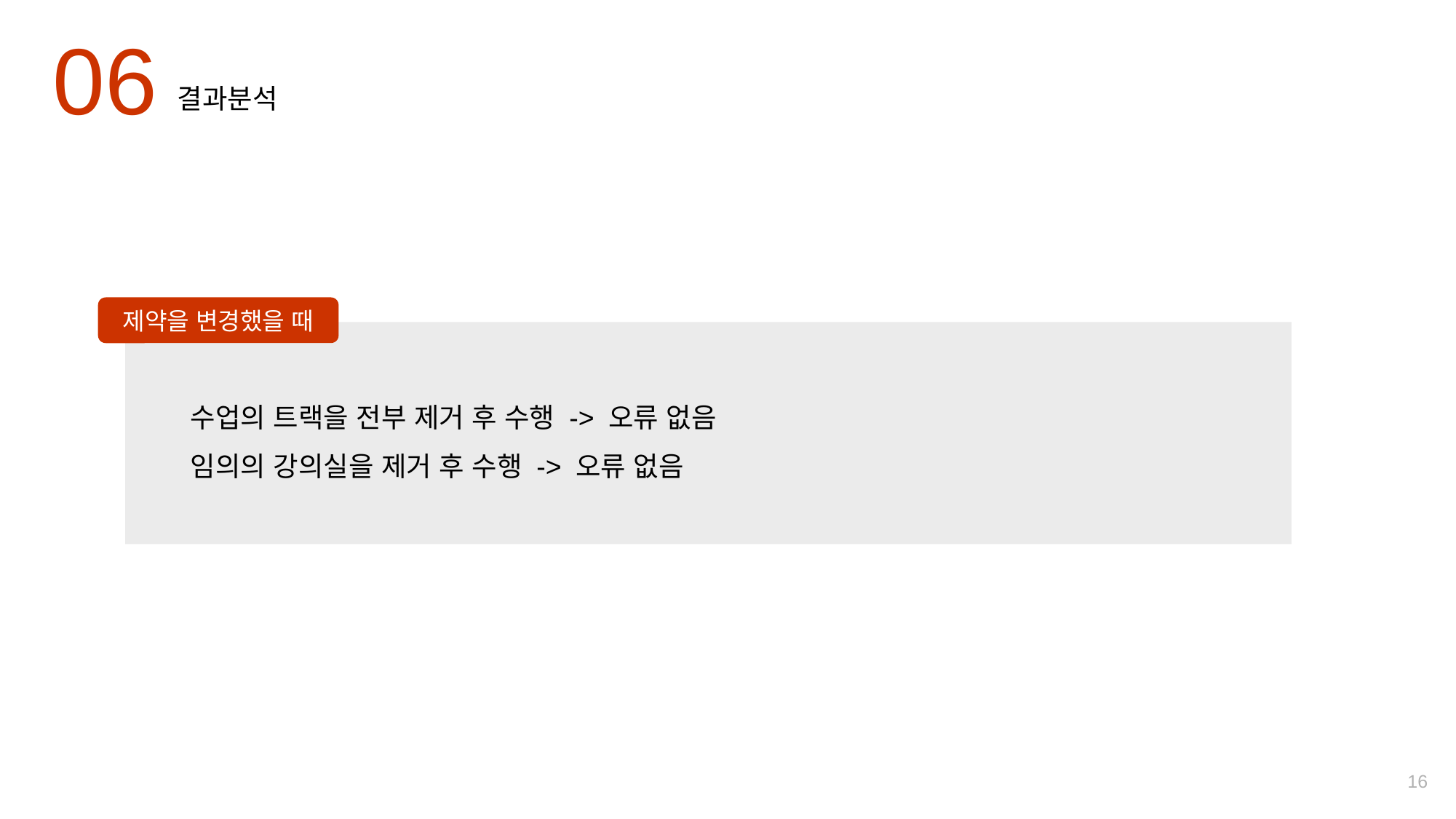

06
결과분석
제약을 변경했을 때
수업의 트랙을 전부 제거 후 수행 -> 오류 없음
임의의 강의실을 제거 후 수행 -> 오류 없음
16